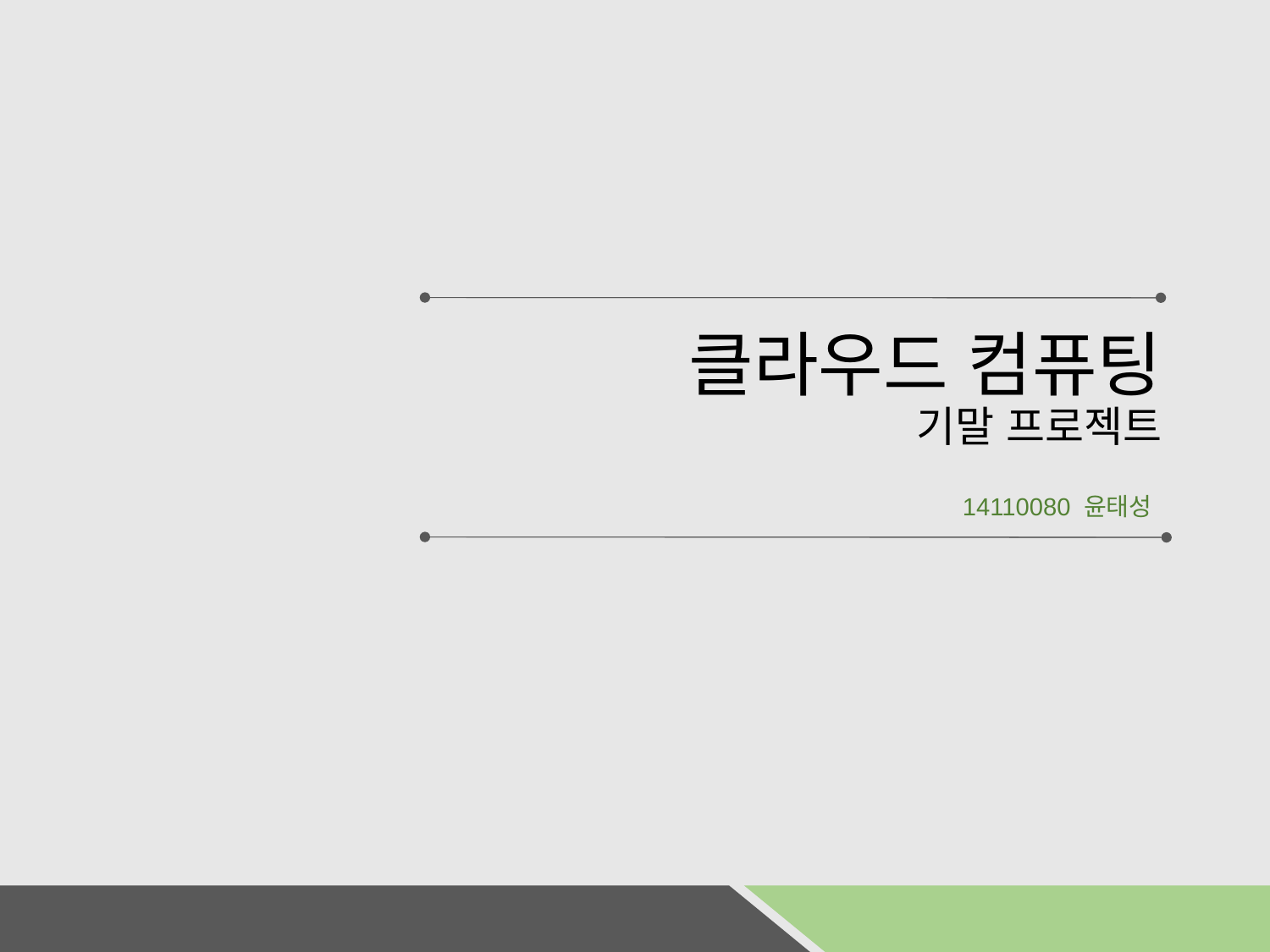

# 클라우드 컴퓨팅 기말 프로젝트
14110080 윤태성